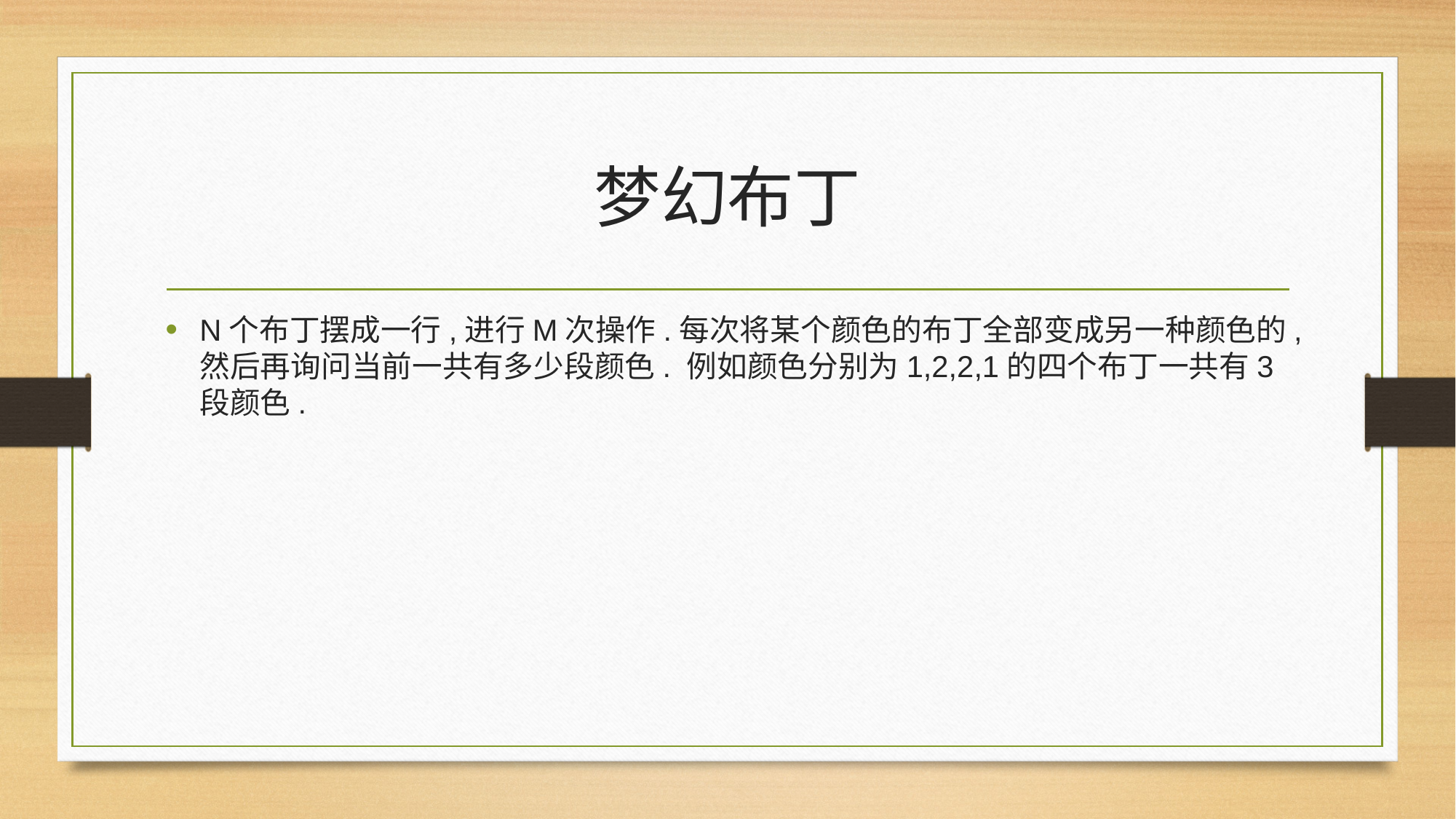

# 梦幻布丁
N个布丁摆成一行,进行M次操作.每次将某个颜色的布丁全部变成另一种颜色的,然后再询问当前一共有多少段颜色. 例如颜色分别为1,2,2,1的四个布丁一共有3段颜色.